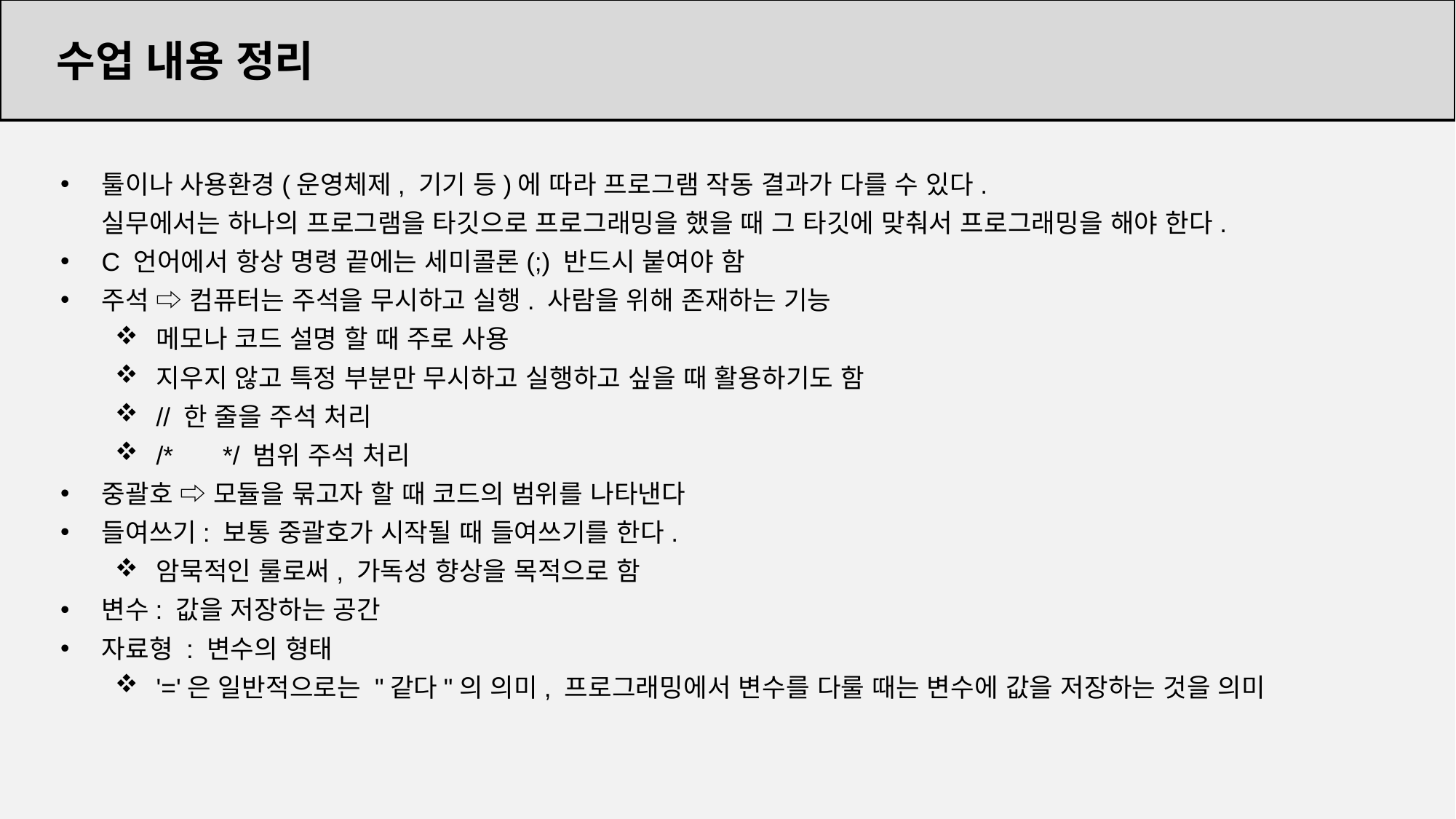

수업 내용 정리
툴이나 사용환경(운영체제, 기기 등)에 따라 프로그램 작동 결과가 다를 수 있다.
실무에서는 하나의 프로그램을 타깃으로 프로그래밍을 했을 때 그 타깃에 맞춰서 프로그래밍을 해야 한다.
C 언어에서 항상 명령 끝에는 세미콜론(;) 반드시 붙여야 함
주석 ⇨ 컴퓨터는 주석을 무시하고 실행. 사람을 위해 존재하는 기능
메모나 코드 설명 할 때 주로 사용
지우지 않고 특정 부분만 무시하고 실행하고 싶을 때 활용하기도 함
// 한 줄을 주석 처리
/*       */ 범위 주석 처리
중괄호 ⇨ 모듈을 묶고자 할 때 코드의 범위를 나타낸다
들여쓰기: 보통 중괄호가 시작될 때 들여쓰기를 한다.
암묵적인 룰로써, 가독성 향상을 목적으로 함
변수: 값을 저장하는 공간
자료형 : 변수의 형태
'='은 일반적으로는 "같다"의 의미, 프로그래밍에서 변수를 다룰 때는 변수에 값을 저장하는 것을 의미